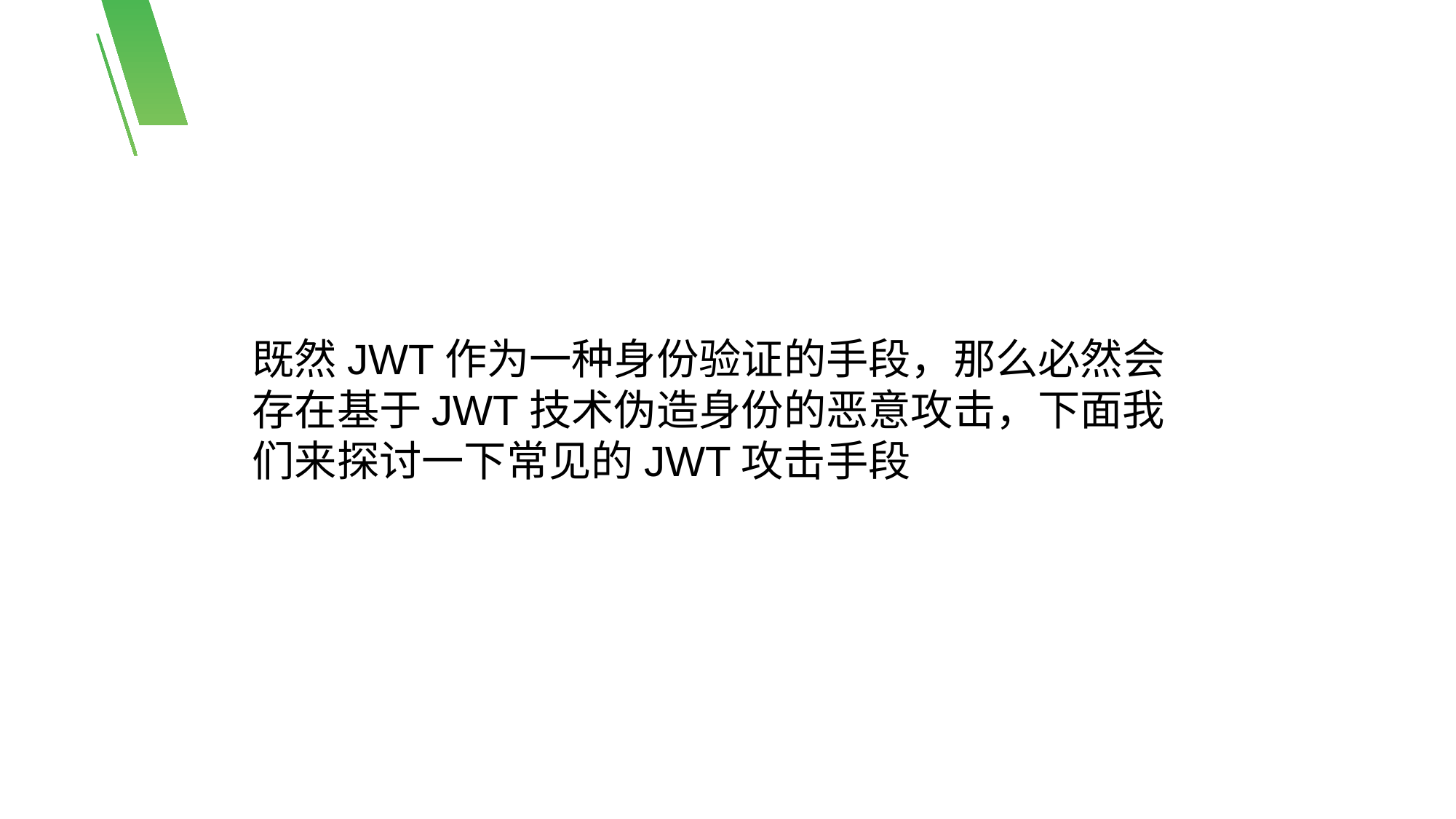

既然JWT作为一种身份验证的手段，那么必然会存在基于JWT技术伪造身份的恶意攻击，下面我们来探讨一下常见的JWT攻击手段